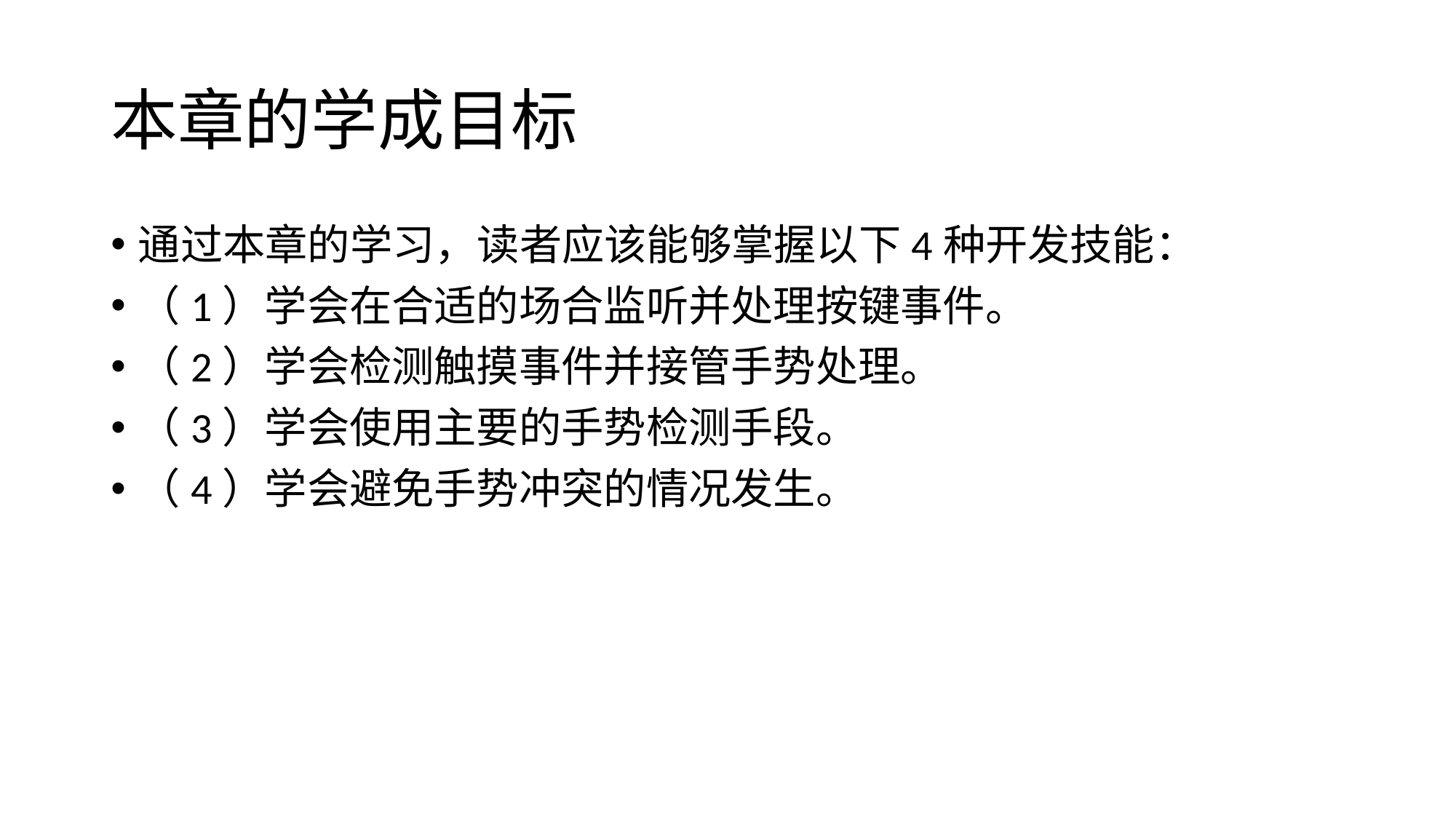

# 本章的学成目标
通过本章的学习，读者应该能够掌握以下4种开发技能：
（1）学会在合适的场合监听并处理按键事件。
（2）学会检测触摸事件并接管手势处理。
（3）学会使用主要的手势检测手段。
（4）学会避免手势冲突的情况发生。